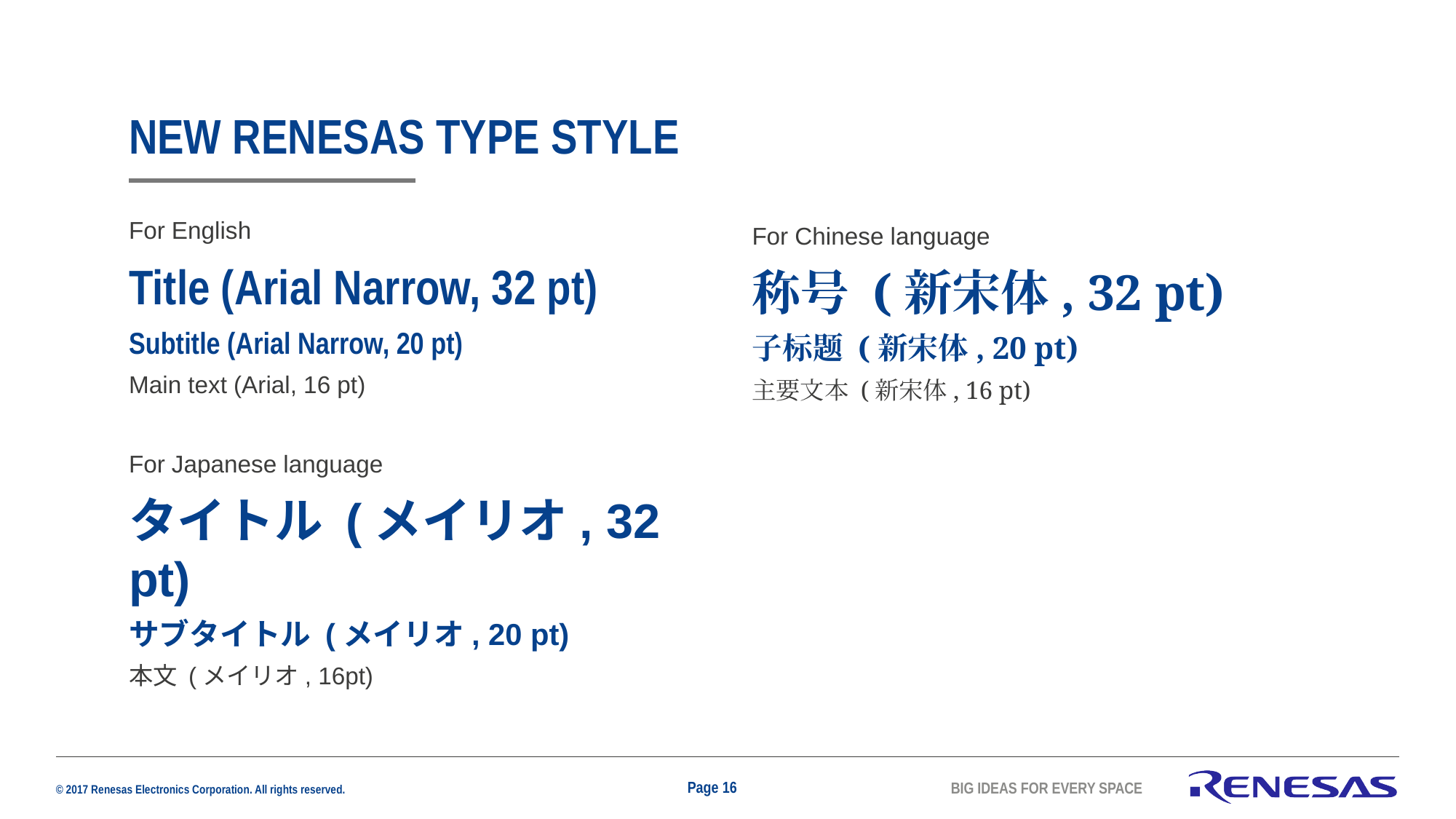

# New Renesas type Style
For English
Title (Arial Narrow, 32 pt)
Subtitle (Arial Narrow, 20 pt)
Main text (Arial, 16 pt)

For Japanese language
タイトル (メイリオ, 32 pt)
サブタイトル (メイリオ, 20 pt)
本文 (メイリオ, 16pt)

For Chinese language
称号 (新宋体, 32 pt)
子标题 (新宋体, 20 pt)
主要文本 (新宋体, 16 pt)

Page 16